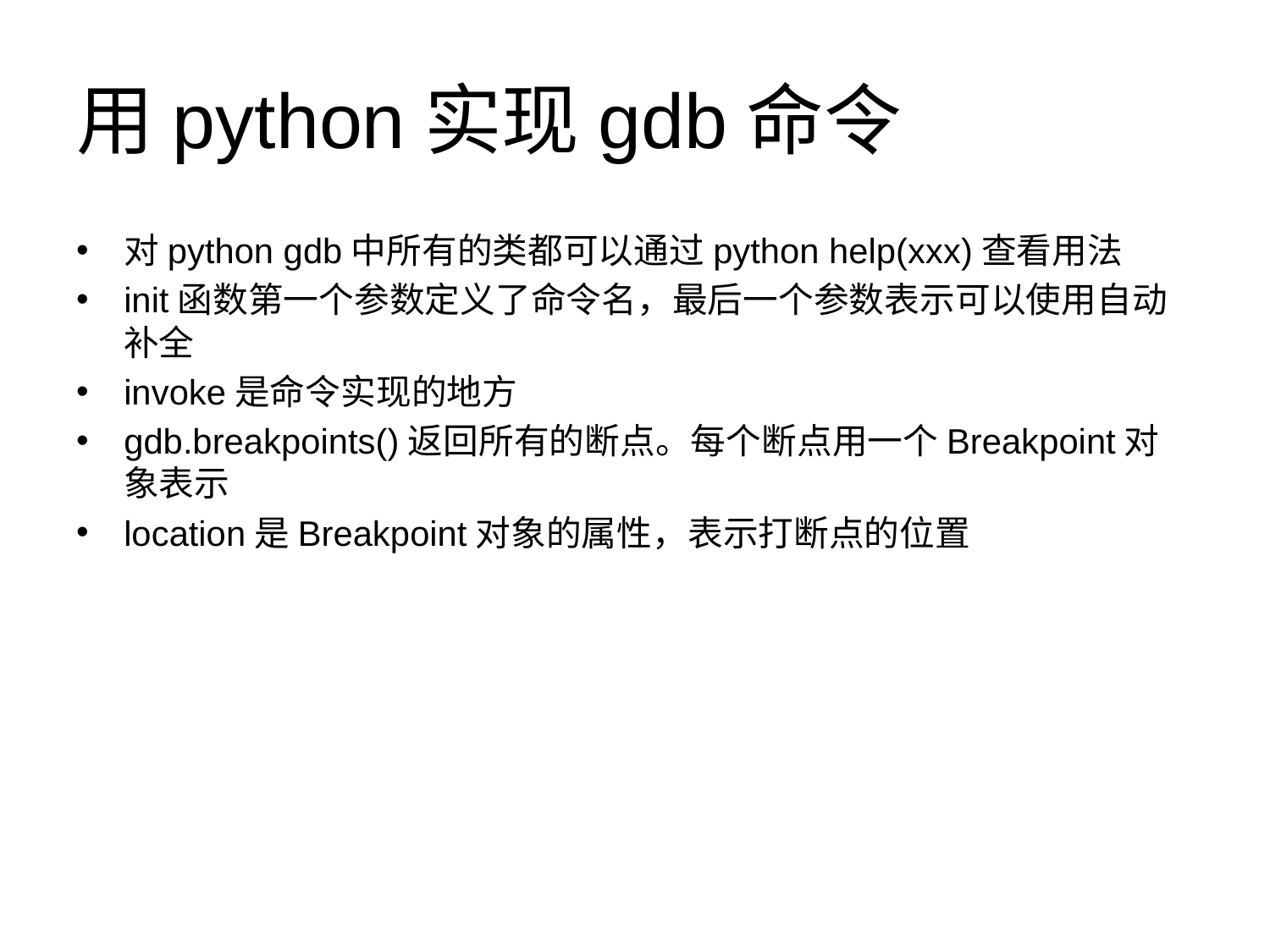

# 用python实现gdb命令
对python gdb中所有的类都可以通过python help(xxx)查看用法
init函数第一个参数定义了命令名，最后一个参数表示可以使用自动补全
invoke是命令实现的地方
gdb.breakpoints()返回所有的断点。每个断点用一个Breakpoint对象表示
location是Breakpoint对象的属性，表示打断点的位置